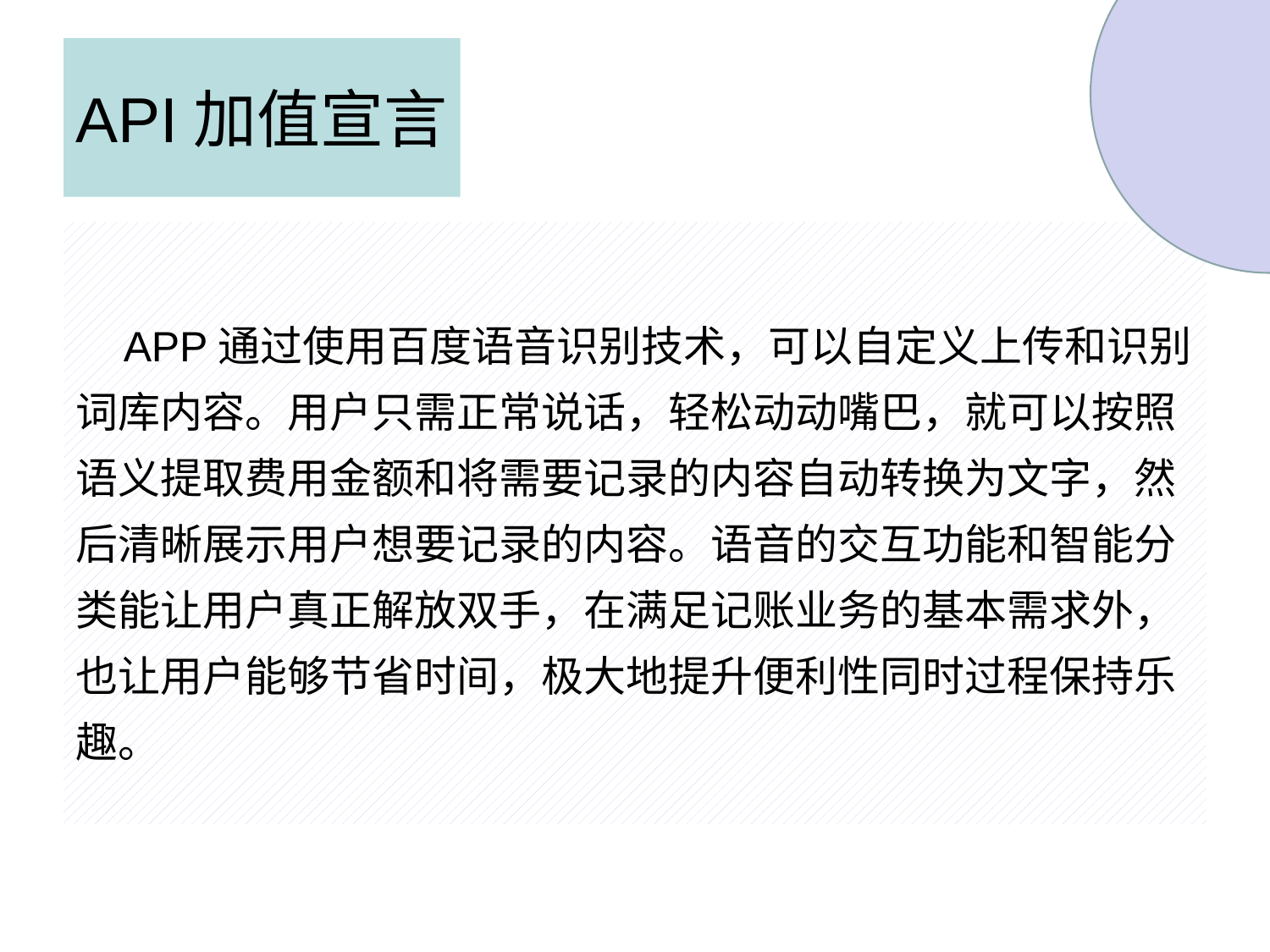

# API加值宣言

    APP通过使用百度语音识别技术，可以自定义上传和识别词库内容。用户只需正常说话，轻松动动嘴巴，就可以按照语义提取费用金额和将需要记录的内容自动转换为文字，然后清晰展示用户想要记录的内容。语音的交互功能和智能分类能让用户真正解放双手，在满足记账业务的基本需求外，也让用户能够节省时间，极大地提升便利性同时过程保持乐趣。